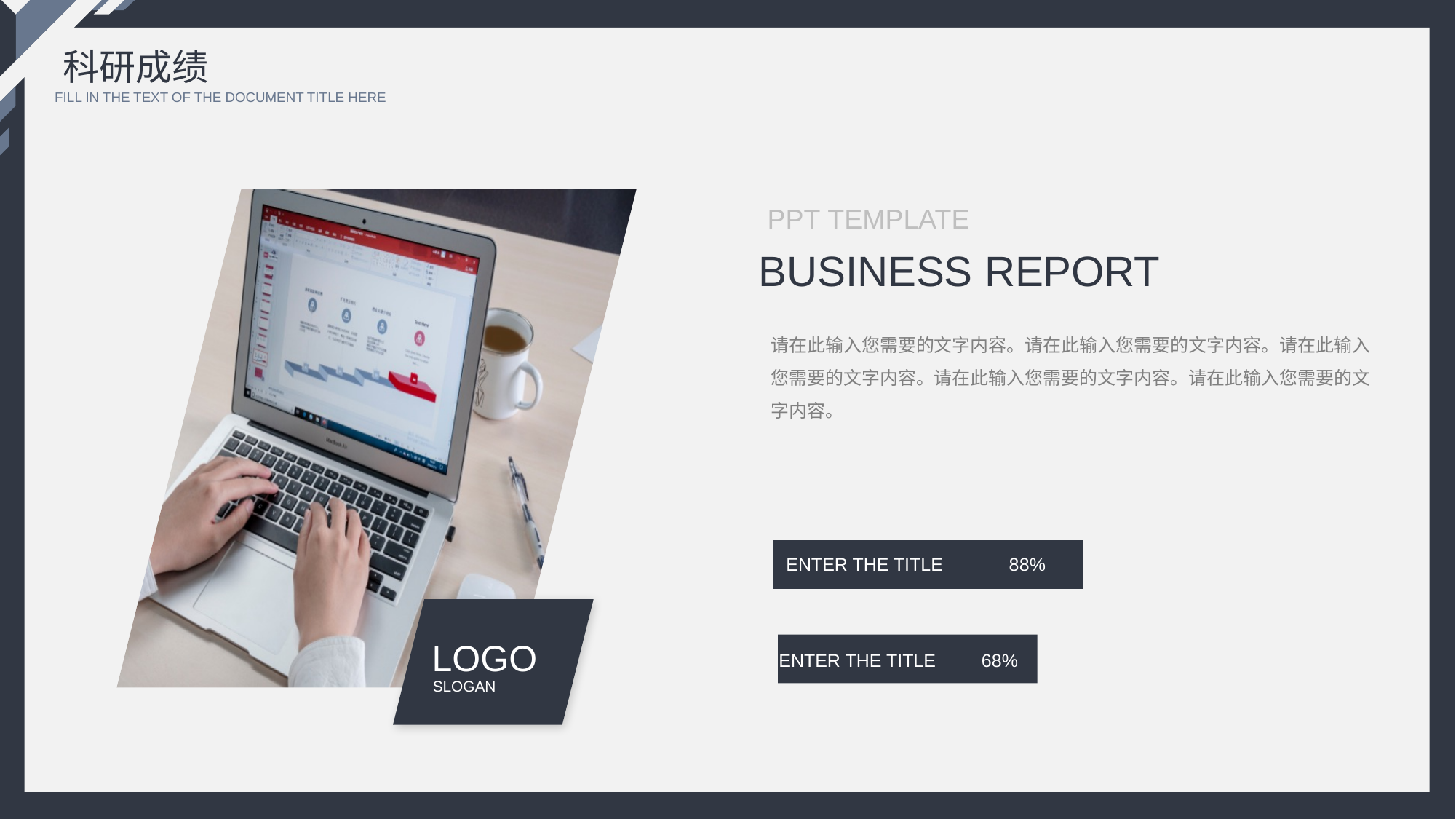

科研成绩
FILL IN THE TEXT OF THE DOCUMENT TITLE HERE

PPT TEMPLATE
BUSINESS REPORT
请在此输入您需要的文字内容。请在此输入您需要的文字内容。请在此输入您需要的文字内容。请在此输入您需要的文字内容。请在此输入您需要的文字内容。

ENTER THE TITLE             88%

LOGO

ENTER THE TITLE         68%
SLOGAN